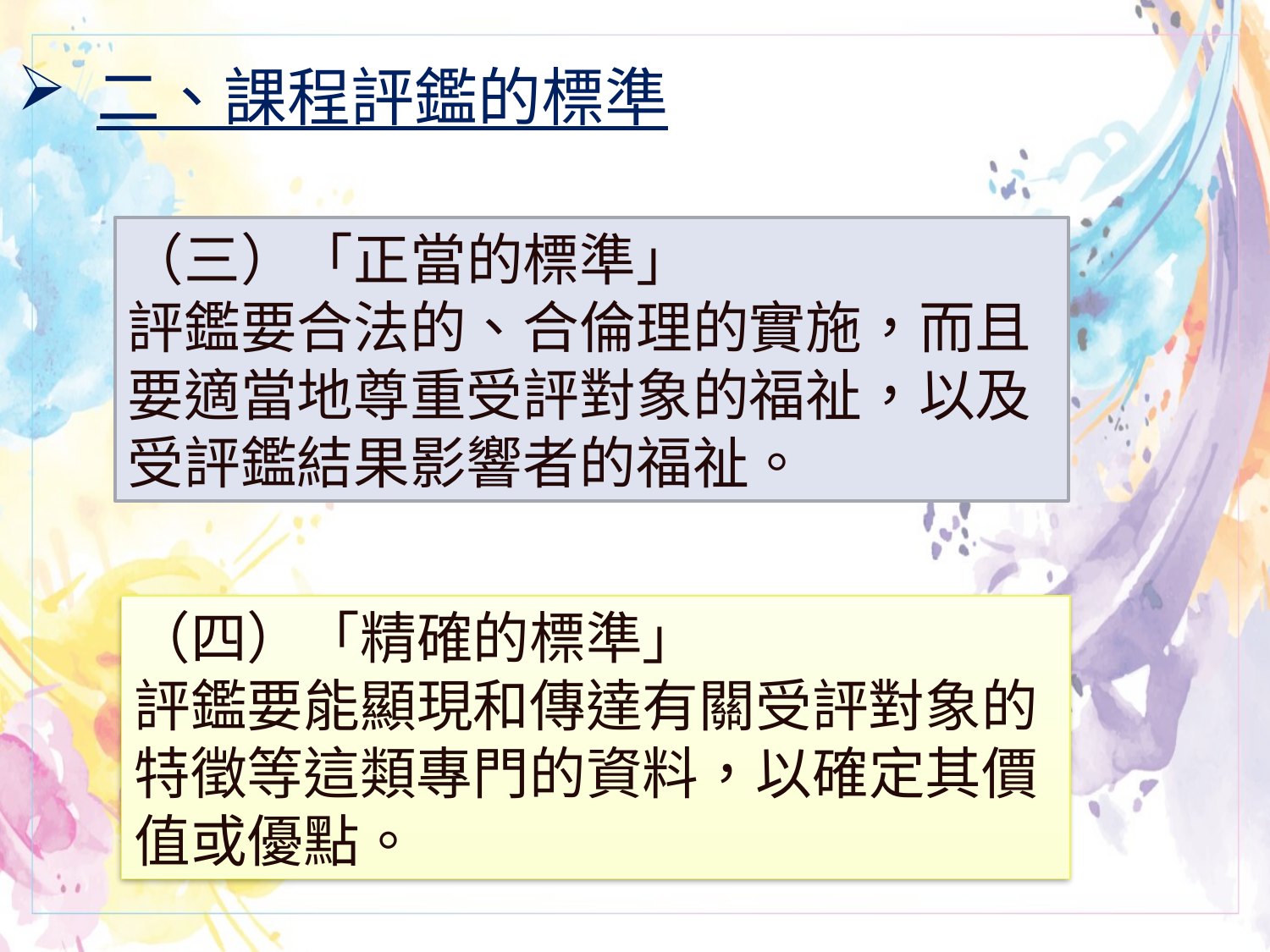

# 二、課程評鑑的標準
（三）「正當的標準」
評鑑要合法的、合倫理的實施，而且要適當地尊重受評對象的福祉，以及受評鑑結果影響者的福祉。
（四）「精確的標準」
評鑑要能顯現和傳達有關受評對象的特徵等這類專門的資料，以確定其價值或優點。